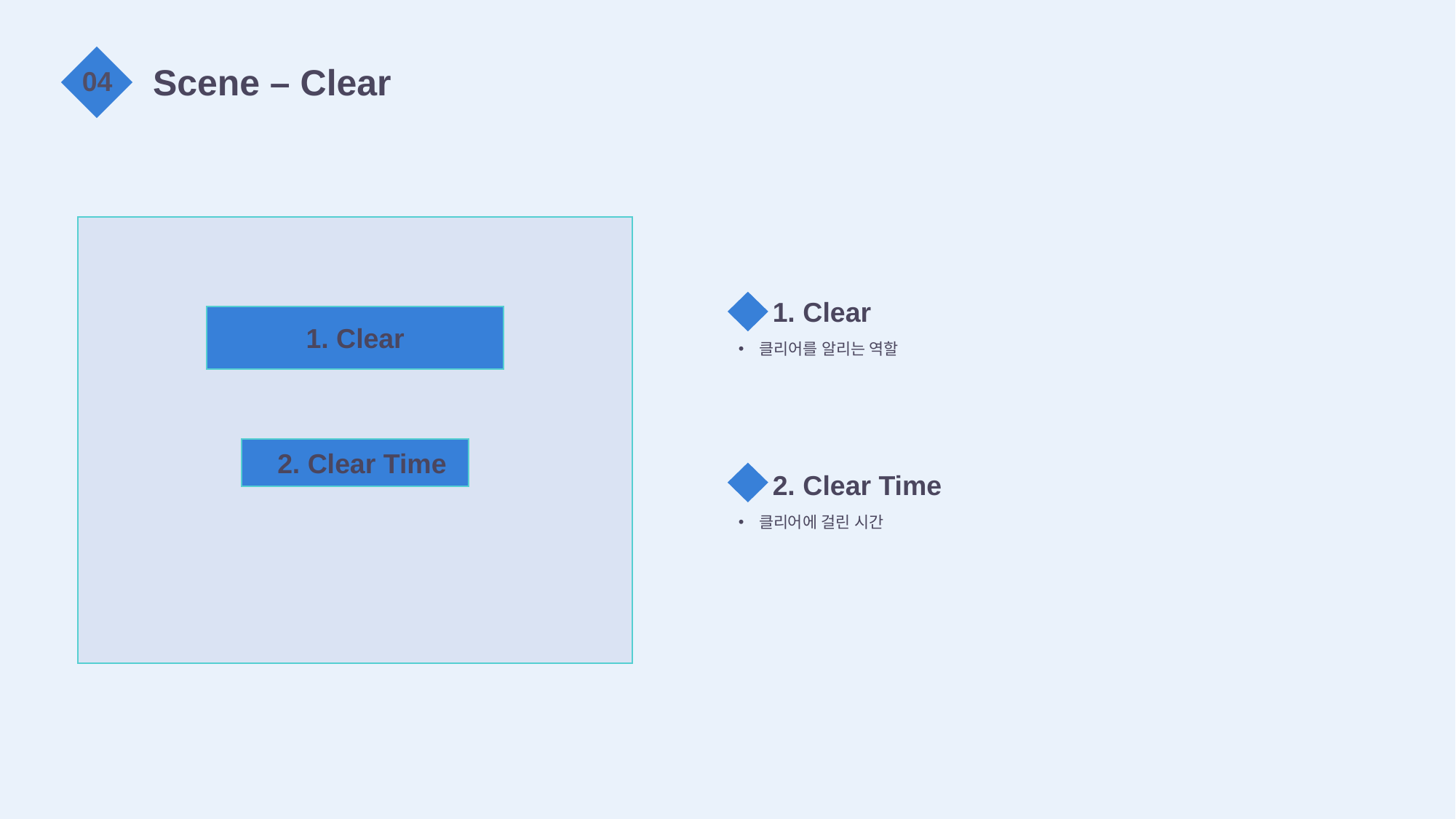

04

04
Scene – Clear

1. Clear

1. Clear
클리어를 알리는 역할

2. Clear Time

2. Clear Time
클리어에 걸린 시간